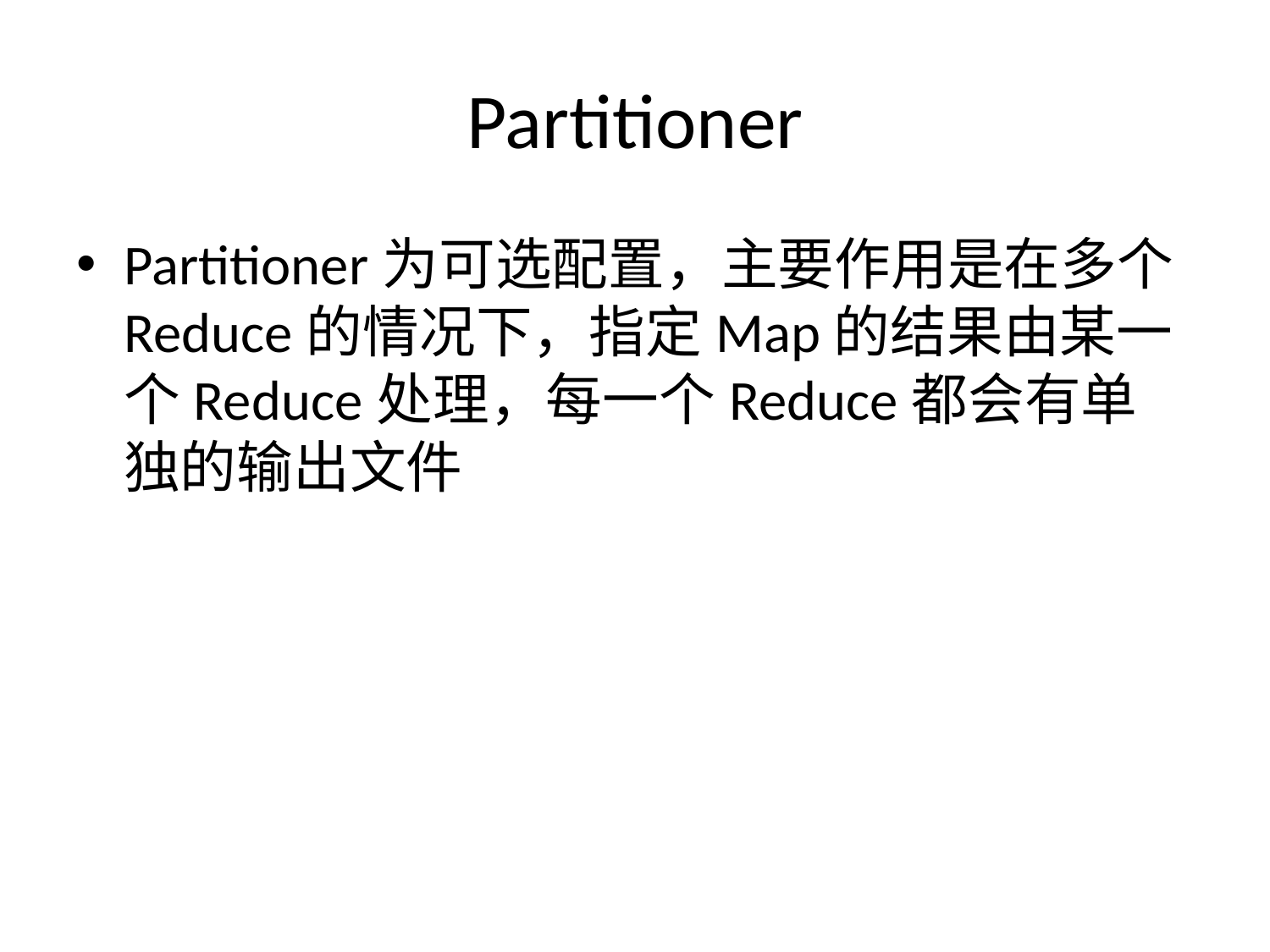

# Partitioner
Partitioner为可选配置，主要作用是在多个Reduce的情况下，指定Map的结果由某一个Reduce处理，每一个Reduce都会有单独的输出文件